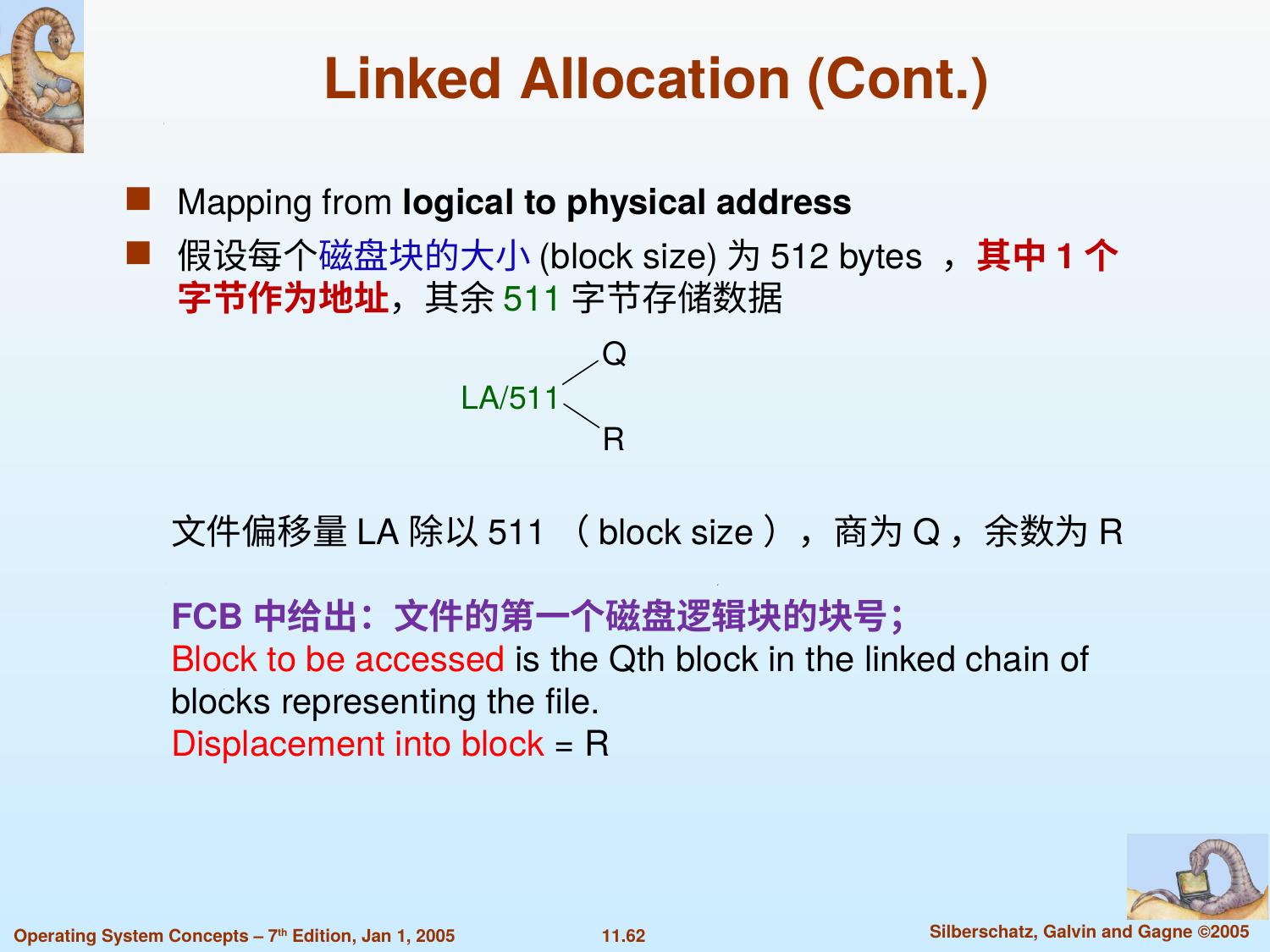

Linked Allocation (Cont.)
Mapping from logical to physical address
假设每个磁盘块的大小(block size)为512 bytes ，其中1个字节作为地址，其余511字节存储数据
Q

LA/511

R
文件偏移量LA除以511（block size），商为Q，余数为R

FCB中给出：文件的第一个磁盘逻辑块的块号；
Block to be accessed is the Qth block in the linked chain of blocks representing the file.
Displacement into block = R